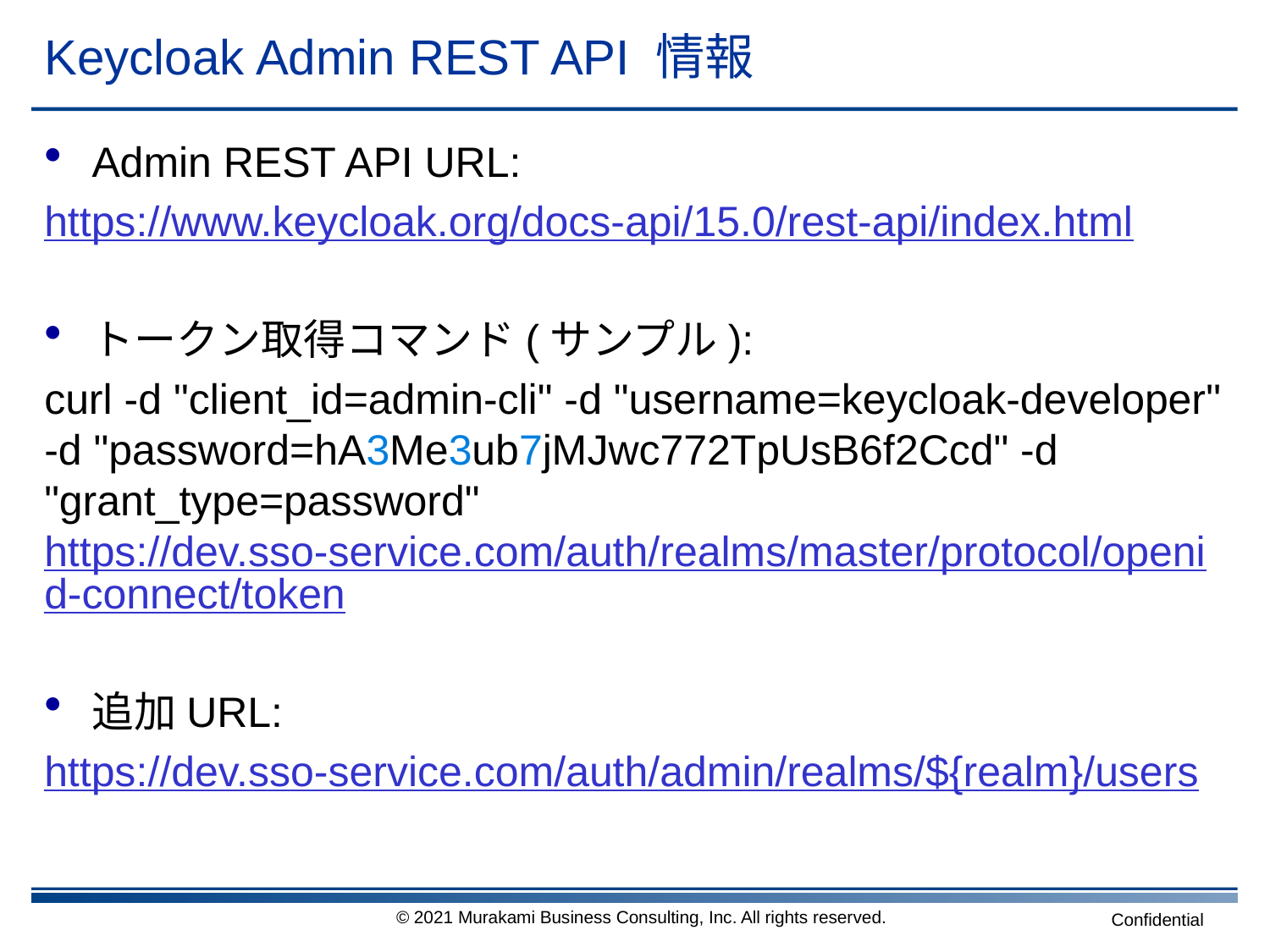

# Keycloak Admin REST API 情報
Admin REST API URL:
https://www.keycloak.org/docs-api/15.0/rest-api/index.html

トークン取得コマンド(サンプル):
curl -d "client_id=admin-cli" -d "username=keycloak-developer" -d "password=hA3Me3ub7jMJwc772TpUsB6f2Ccd" -d "grant_type=password" https://dev.sso-service.com/auth/realms/master/protocol/openid-connect/token

追加URL:
https://dev.sso-service.com/auth/admin/realms/${realm}/users